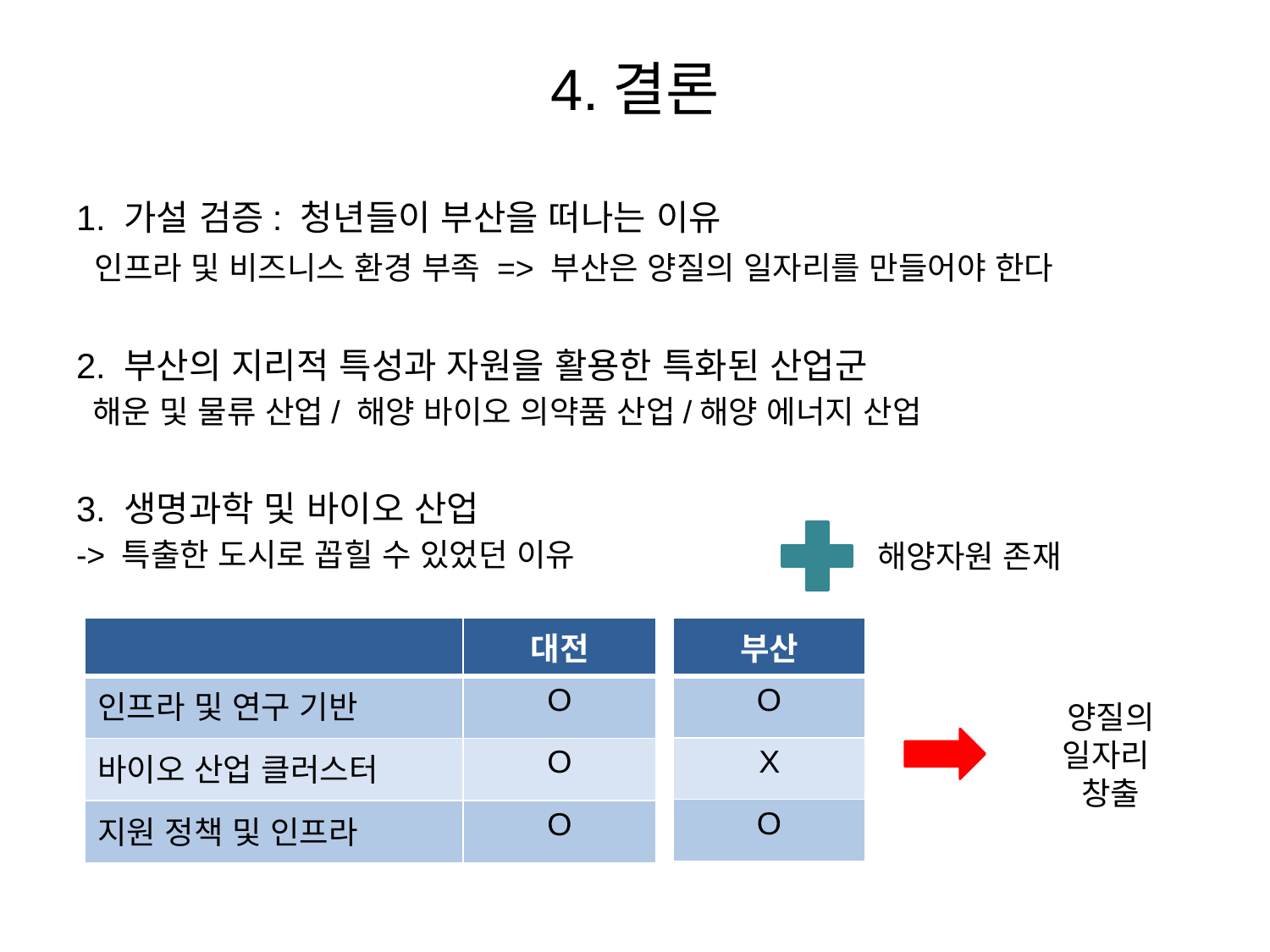

# 4.결론
1. 가설 검증: 청년들이 부산을 떠나는 이유
 인프라 및 비즈니스 환경 부족 => 부산은 양질의 일자리를 만들어야 한다

2. 부산의 지리적 특성과 자원을 활용한 특화된 산업군
 해운 및 물류 산업/ 해양 바이오 의약품 산업/해양 에너지 산업

3. 생명과학 및 바이오 산업
-> 특출한 도시로 꼽힐 수 있었던 이유

해양자원 존재
|  | 대전 |
| --- | --- |
| 인프라 및 연구 기반 | O |
| 바이오 산업 클러스터 | O |
| 지원 정책 및 인프라 | O |
| 부산 |
| --- |
| O |
| X |
| O |
양질의
일자리
창출